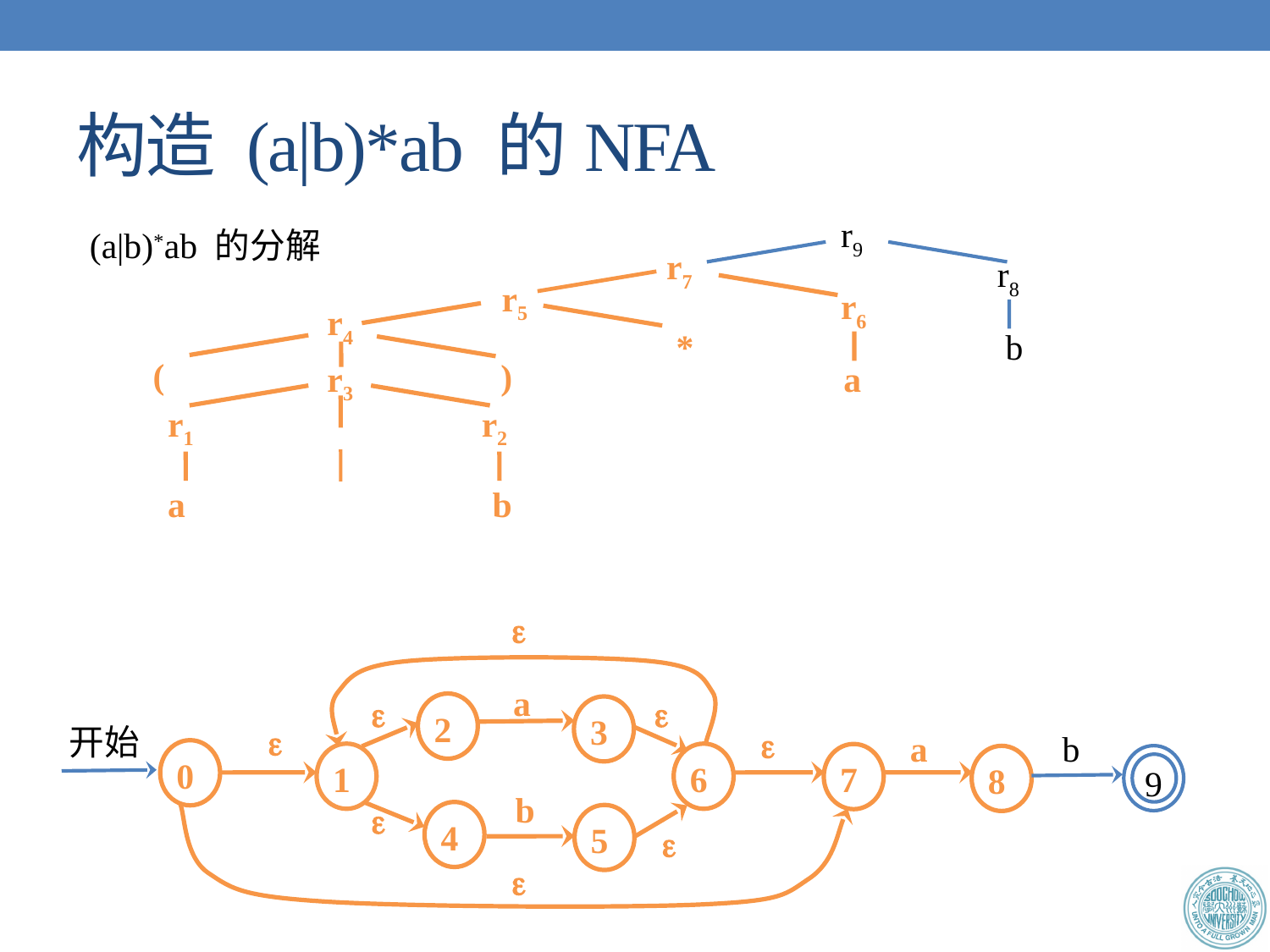

# 构造 (a|b)*ab 的NFA
r9
(a|b)*ab 的分解

r7
r8

r5
r6
r4

*
b

(
)
r3
a

r1
r2

a
b
ε

a
ε
ε
2
3
开始
ε
ε

b
a

0
1
6
7

9
8

b
ε

4

5

ε

ε